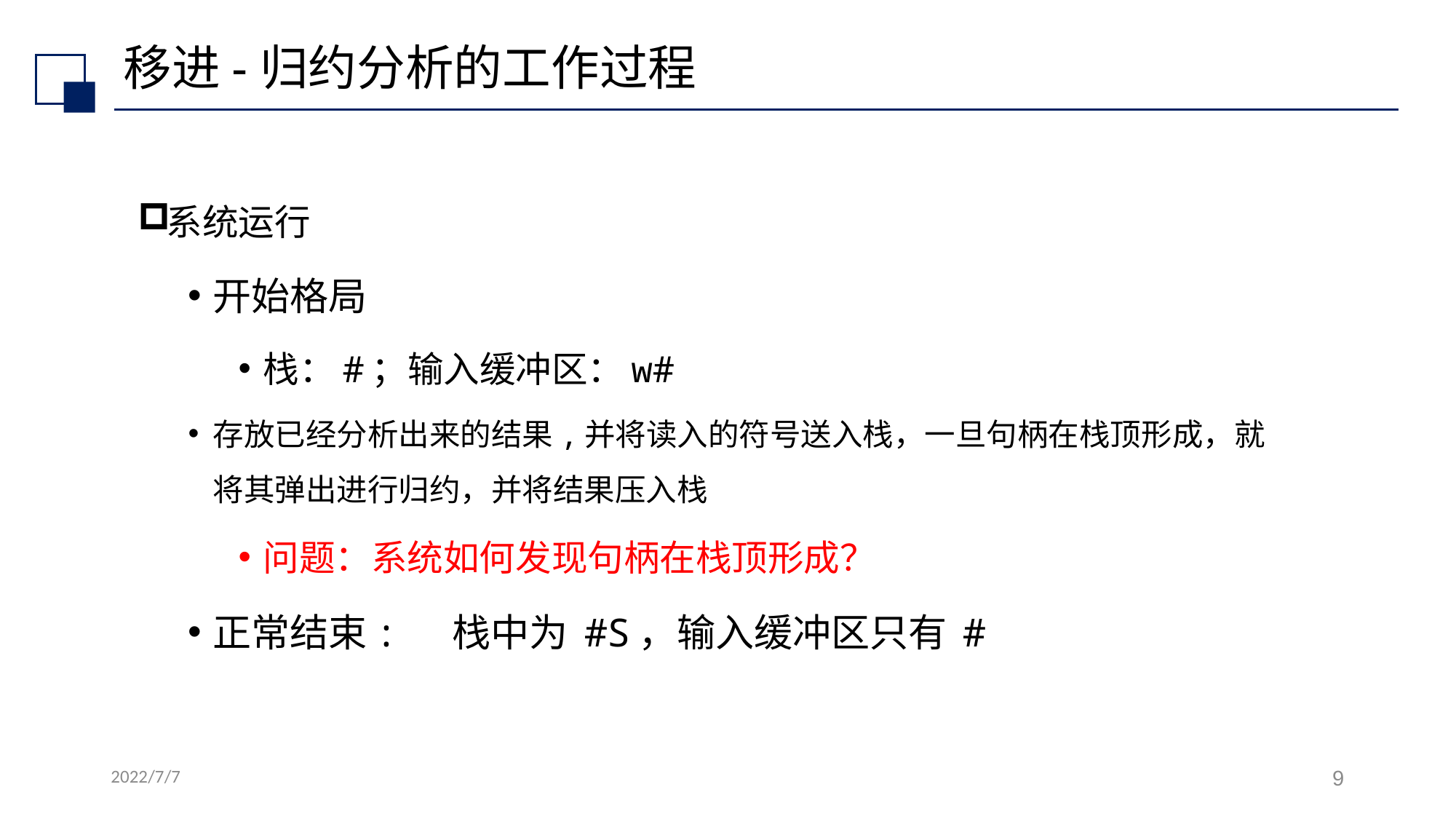

# 移进-归约分析的工作过程
系统运行
开始格局
栈：#；输入缓冲区：w#
存放已经分析出来的结果,并将读入的符号送入栈，一旦句柄在栈顶形成，就将其弹出进行归约，并将结果压入栈
问题：系统如何发现句柄在栈顶形成？
正常结束:  栈中为 #S，输入缓冲区只有 #
2022/7/7
9